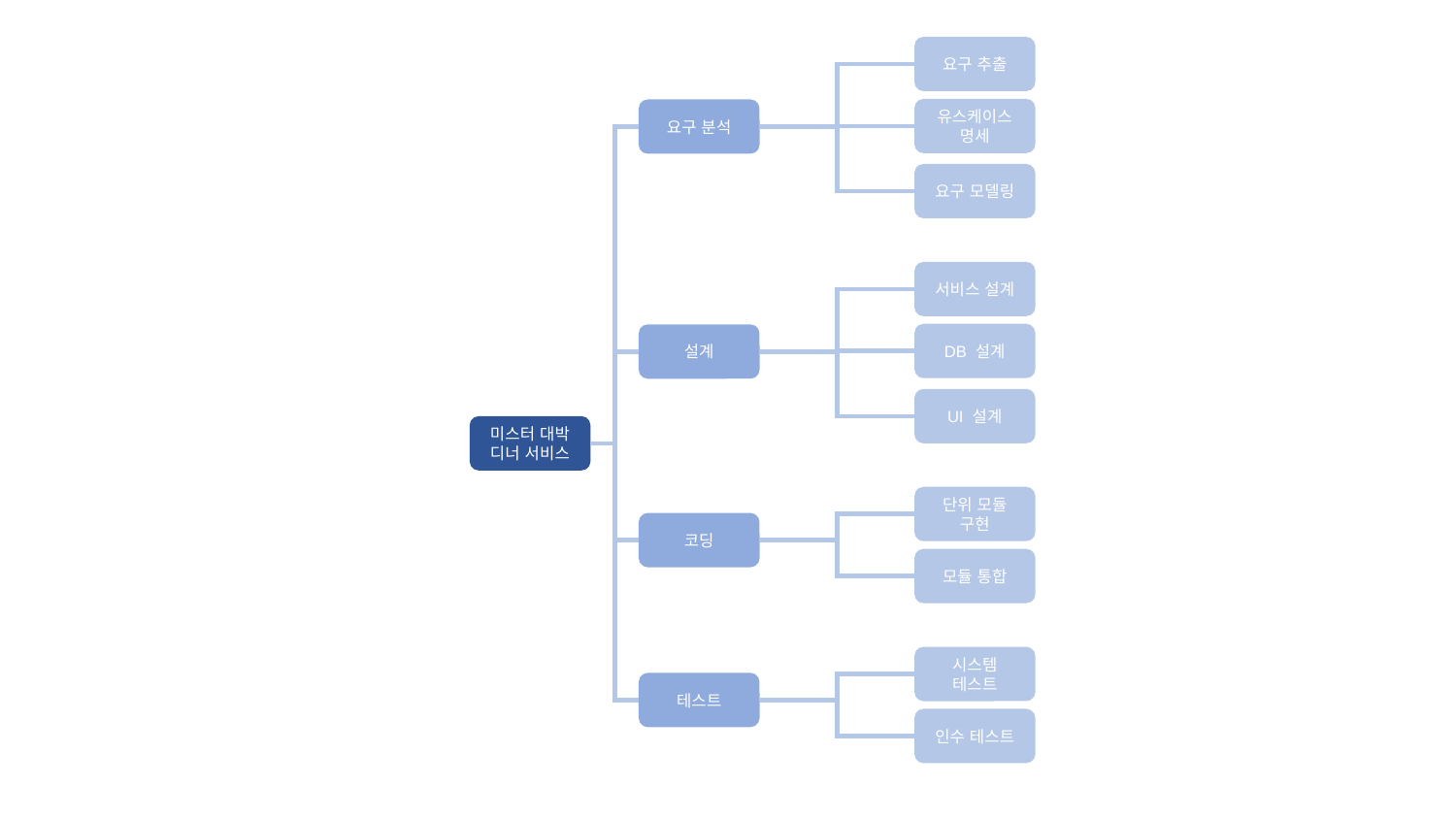

요구 추출
유스케이스 명세
요구 분석
요구 모델링
서비스 설계
DB 설계
설계
UI 설계
미스터 대박
디너 서비스
단위 모듈 구현
코딩
모듈 통합
시스템 테스트
테스트
인수 테스트